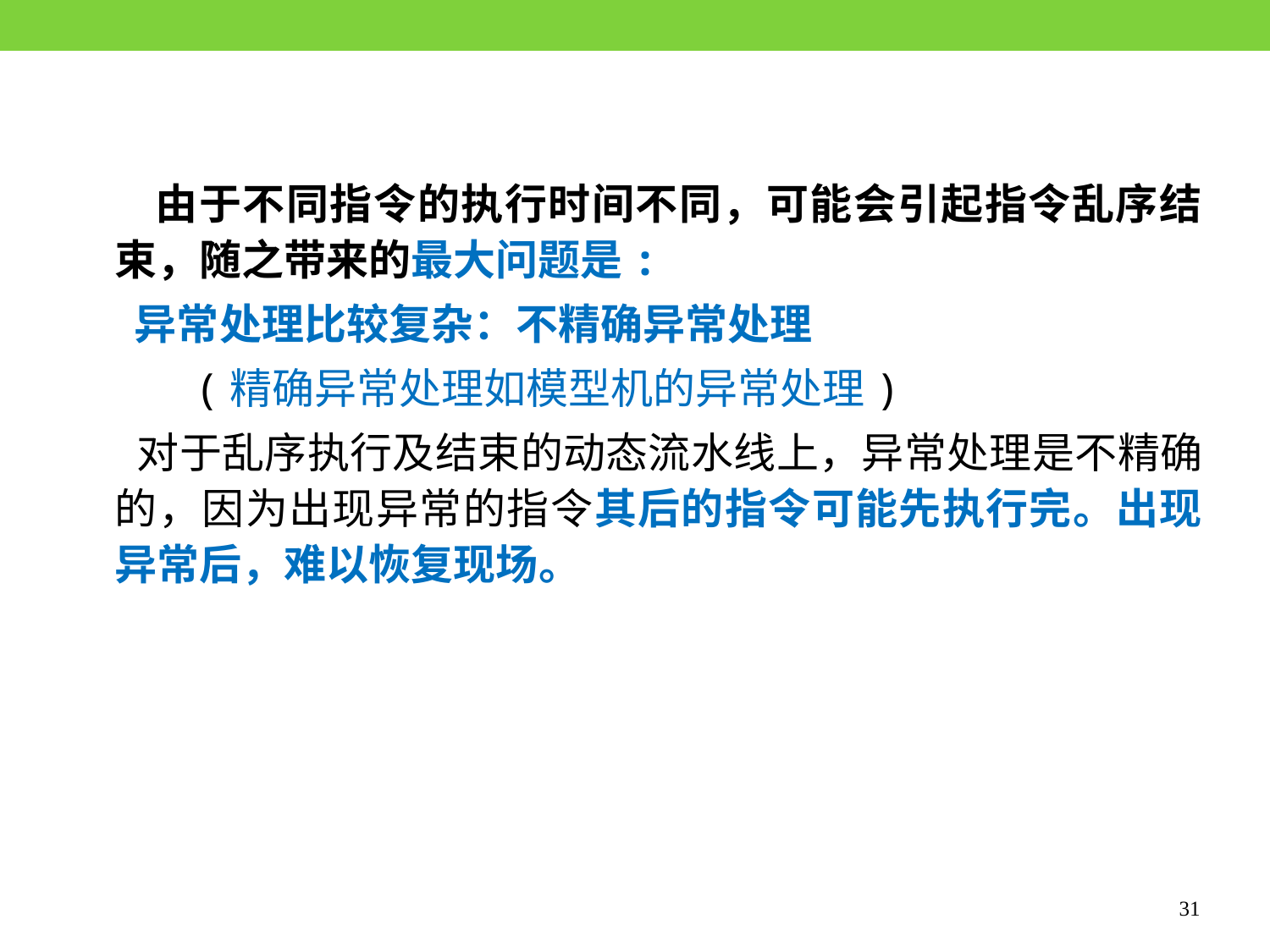

由于不同指令的执行时间不同，可能会引起指令乱序结束，随之带来的最大问题是:
      异常处理比较复杂：不精确异常处理
     (精确异常处理如模型机的异常处理)
      对于乱序执行及结束的动态流水线上，异常处理是不精确的，因为出现异常的指令其后的指令可能先执行完。出现异常后，难以恢复现场。
31